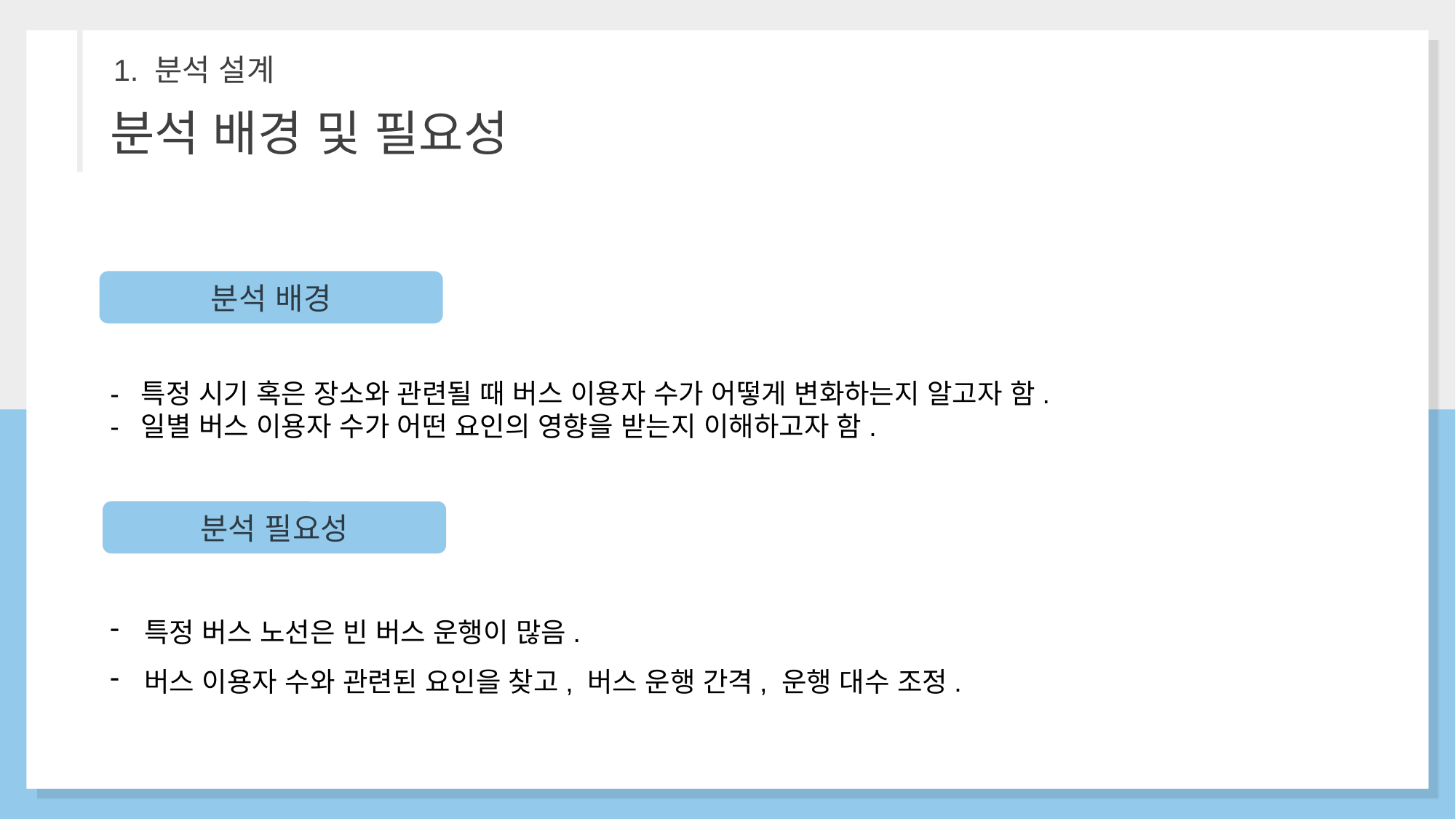

1. 분석 설계
분석 배경 및 필요성
분석 배경
-  특정 시기 혹은 장소와 관련될 때 버스 이용자 수가 어떻게 변화하는지 알고자 함.
-  일별 버스 이용자 수가 어떤 요인의 영향을 받는지 이해하고자 함.
분석 필요성
특정 버스 노선은 빈 버스 운행이 많음.
버스 이용자 수와 관련된 요인을 찾고, 버스 운행 간격, 운행 대수 조정.